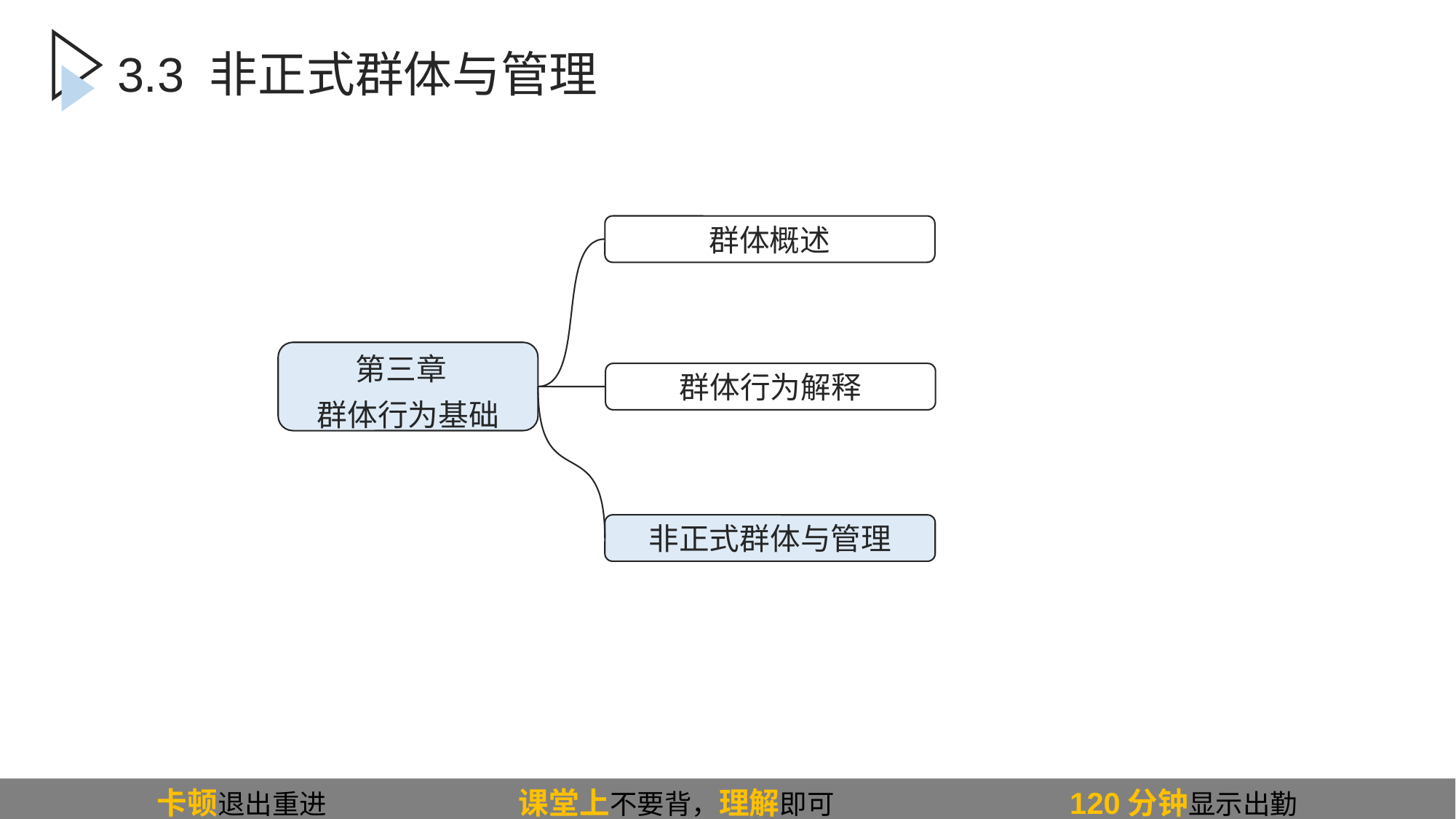

3.3.1一、非正式群体形成的原因
3.3 非正式群体与管理
群体概述
第三章
群体行为基础
群体行为解释
非正式群体与管理